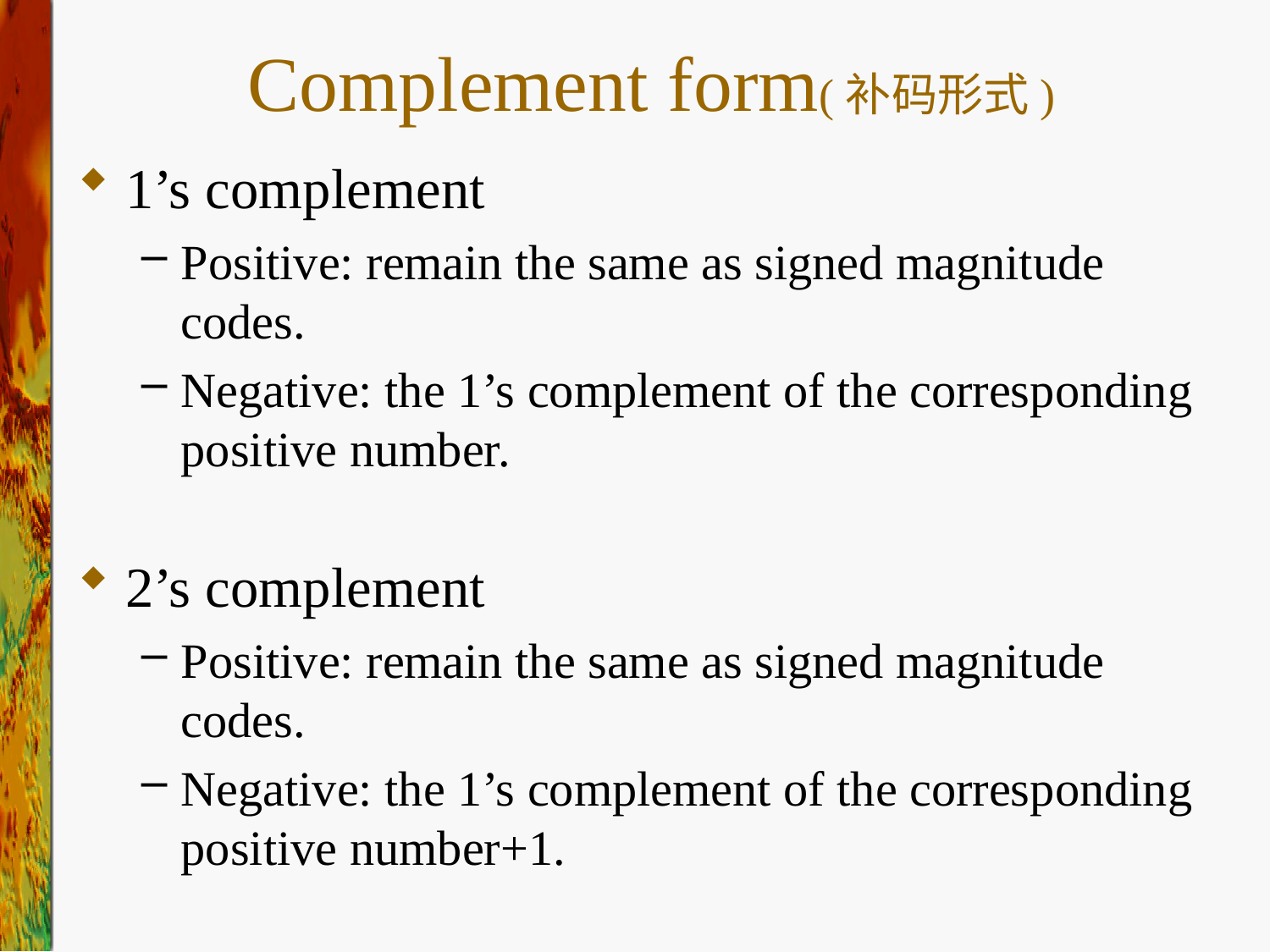

# Complement form(补码形式)
1’s complement
Positive: remain the same as signed magnitude codes.
Negative: the 1’s complement of the corresponding positive number.

2’s complement
Positive: remain the same as signed magnitude codes.
Negative: the 1’s complement of the corresponding positive number+1.
51